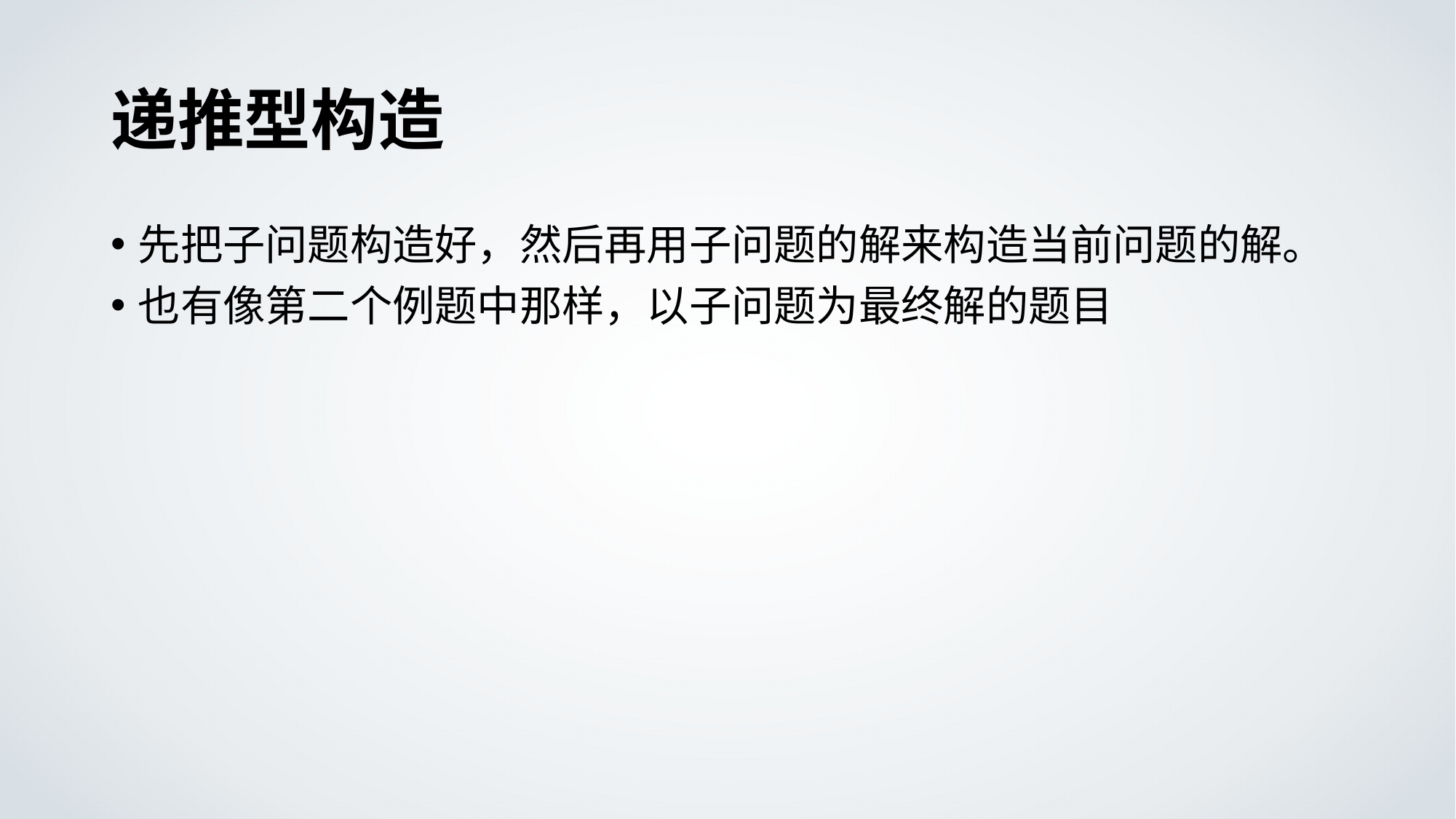

# 递推型构造
先把子问题构造好，然后再用子问题的解来构造当前问题的解。
也有像第二个例题中那样，以子问题为最终解的题目